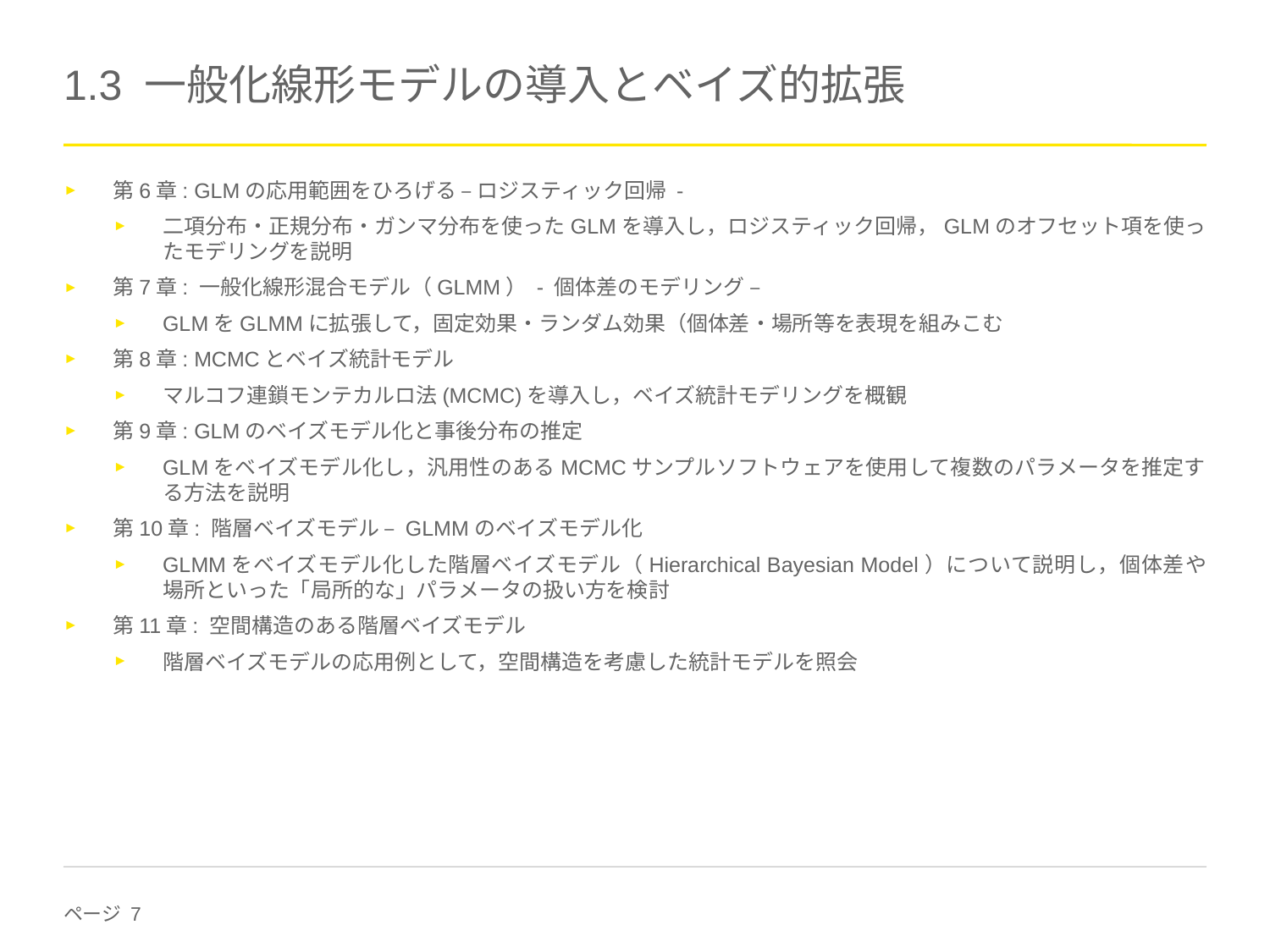

# 1.3 一般化線形モデルの導入とベイズ的拡張
第6章: GLMの応用範囲をひろげる – ロジスティック回帰 -
二項分布・正規分布・ガンマ分布を使ったGLMを導入し，ロジスティック回帰，GLMのオフセット項を使ったモデリングを説明
第7章: 一般化線形混合モデル（GLMM） - 個体差のモデリング –
GLMをGLMMに拡張して，固定効果・ランダム効果（個体差・場所等を表現を組みこむ
第8章: MCMCとベイズ統計モデル
マルコフ連鎖モンテカルロ法(MCMC)を導入し，ベイズ統計モデリングを概観
第9章: GLMのベイズモデル化と事後分布の推定
GLMをベイズモデル化し，汎用性のあるMCMCサンプルソフトウェアを使用して複数のパラメータを推定する方法を説明
第10章: 階層ベイズモデル – GLMMのベイズモデル化
GLMMをベイズモデル化した階層ベイズモデル（Hierarchical Bayesian Model）について説明し，個体差や場所といった「局所的な」パラメータの扱い方を検討
第11章: 空間構造のある階層ベイズモデル
階層ベイズモデルの応用例として，空間構造を考慮した統計モデルを照会